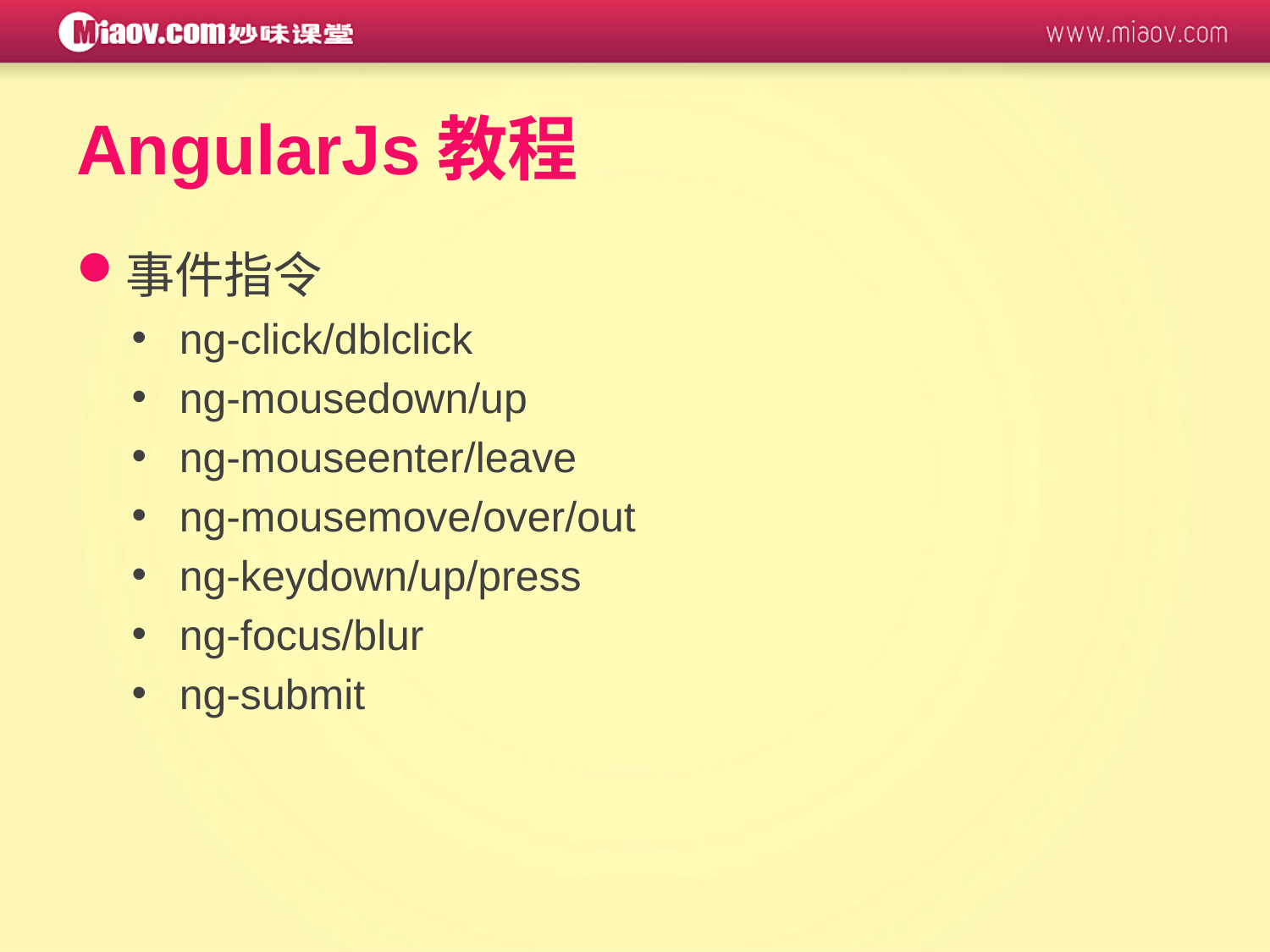

# AngularJs教程
事件指令
ng-click/dblclick
ng-mousedown/up
ng-mouseenter/leave
ng-mousemove/over/out
ng-keydown/up/press
ng-focus/blur
ng-submit